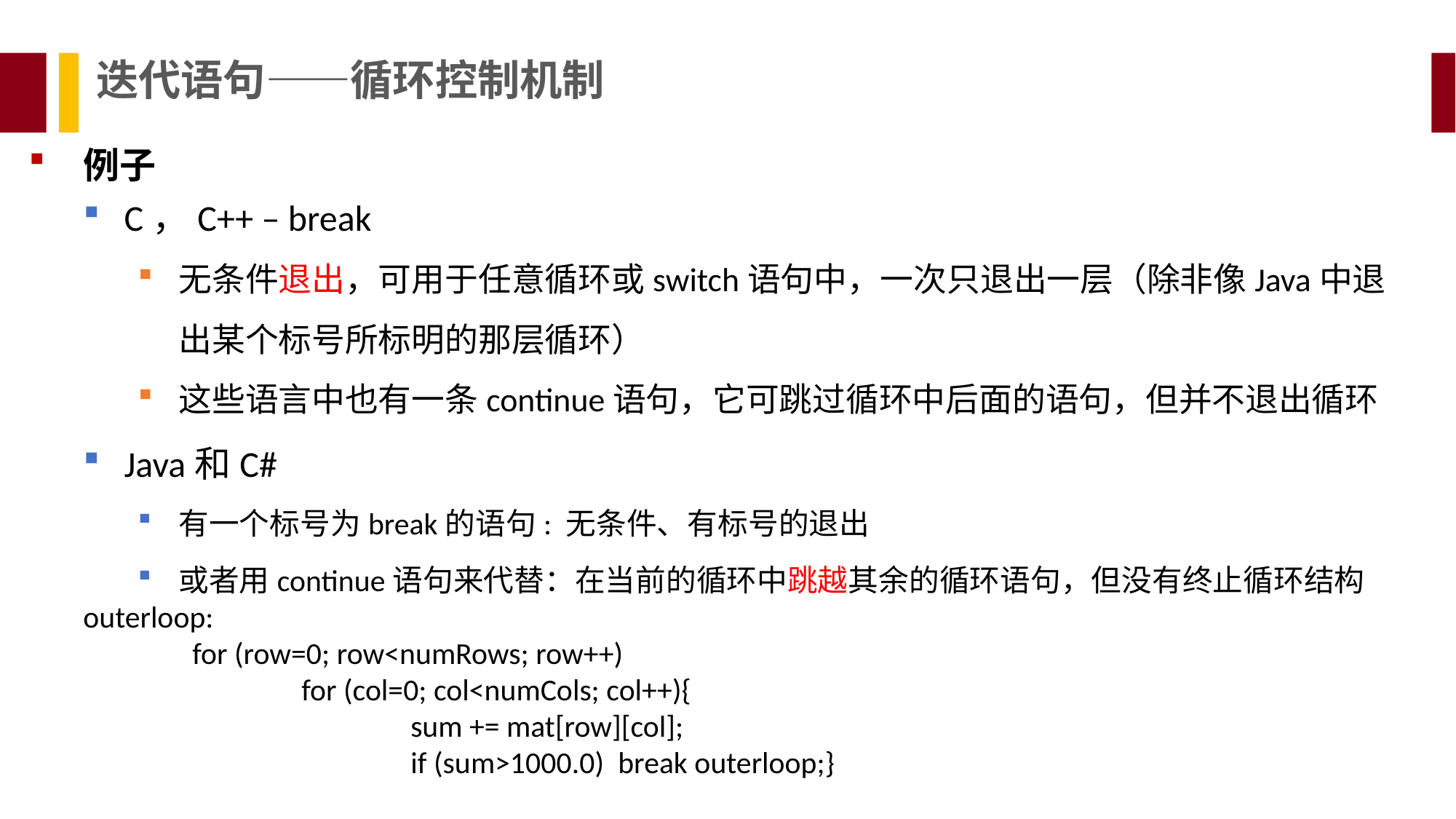

迭代语句——循环控制机制

例子
C，C++ – break
无条件退出，可用于任意循环或switch语句中，一次只退出一层（除非像Java中退出某个标号所标明的那层循环）
这些语言中也有一条continue语句，它可跳过循环中后面的语句，但并不退出循环
Java和C#
有一个标号为break的语句: 无条件、有标号的退出
或者用continue语句来代替：在当前的循环中跳越其余的循环语句，但没有终止循环结构
outerloop:
	for (row=0; row<numRows; row++)
		for (col=0; col<numCols; col++){
			sum += mat[row][col];
			if (sum>1000.0)  break outerloop;}